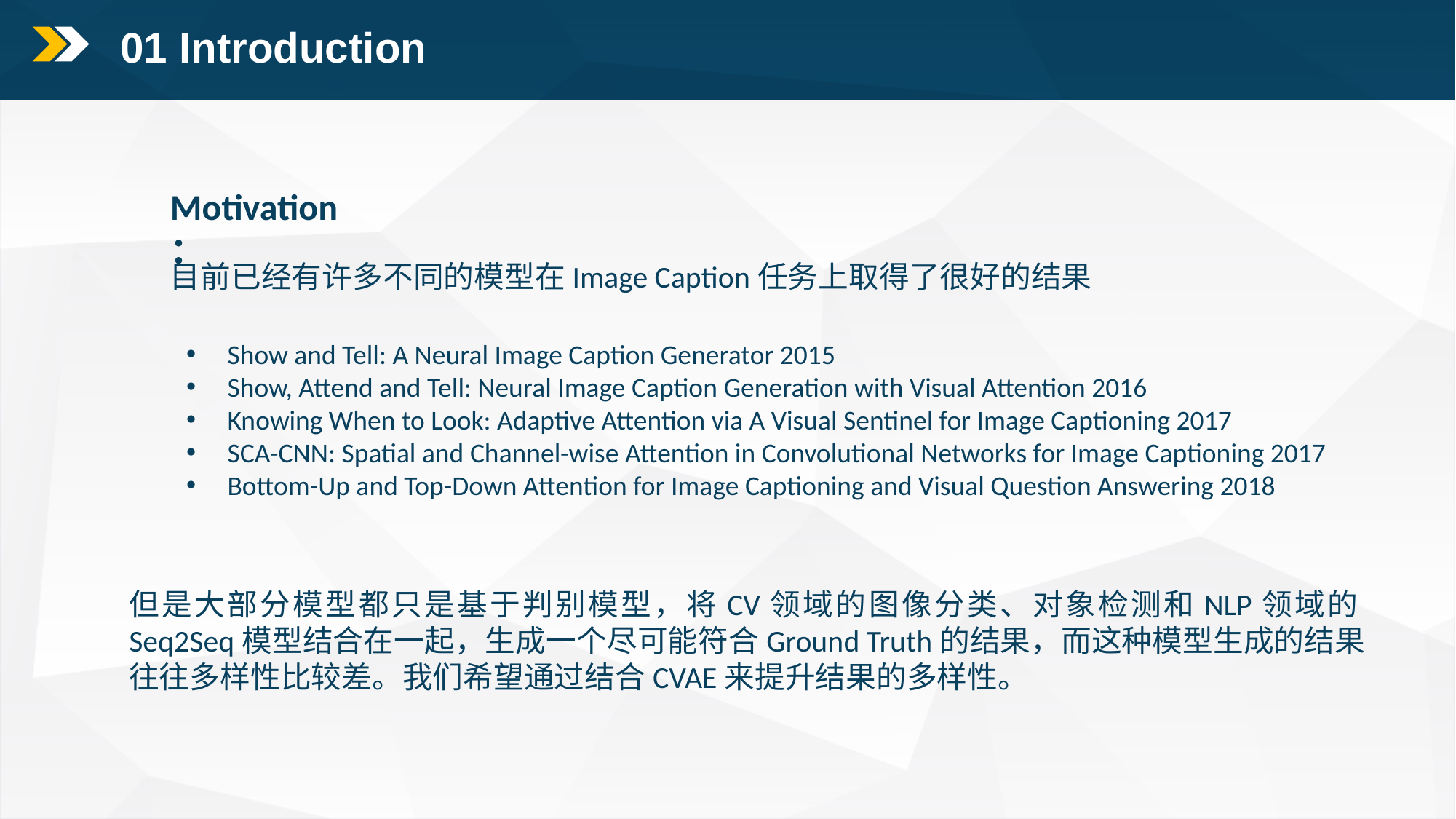

01 Introduction

Motivation：
目前已经有许多不同的模型在Image Caption任务上取得了很好的结果
Show and Tell: A Neural Image Caption Generator 2015
Show, Attend and Tell: Neural Image Caption Generation with Visual Attention 2016
Knowing When to Look: Adaptive Attention via A Visual Sentinel for Image Captioning 2017
SCA-CNN: Spatial and Channel-wise Attention in Convolutional Networks for Image Captioning 2017
Bottom-Up and Top-Down Attention for Image Captioning and Visual Question Answering 2018
但是大部分模型都只是基于判别模型，将CV领域的图像分类、对象检测和NLP领域的Seq2Seq模型结合在一起，生成一个尽可能符合Ground Truth的结果，而这种模型生成的结果往往多样性比较差。我们希望通过结合CVAE来提升结果的多样性。